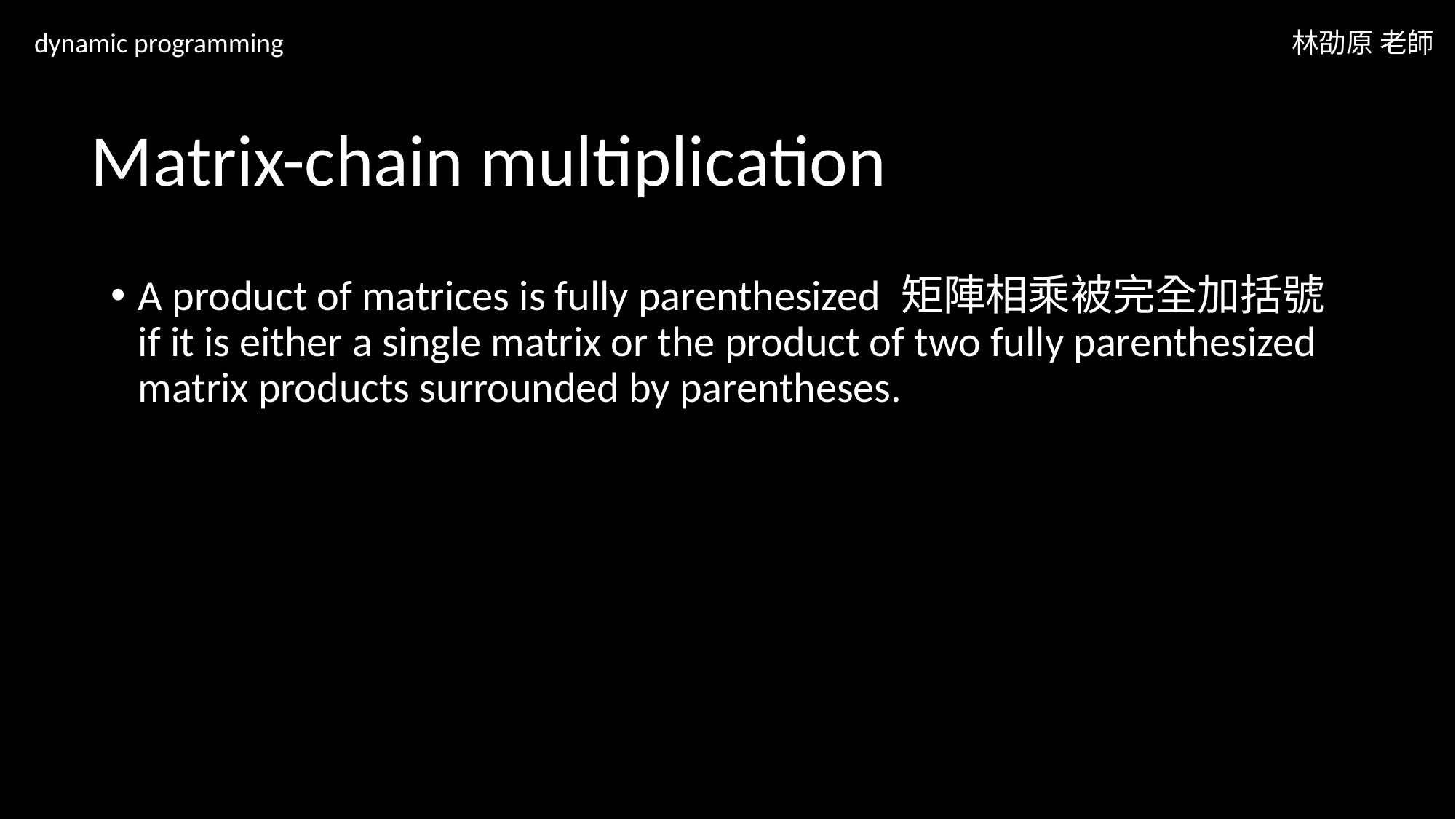

dynamic programming
林劭原 老師
# Matrix-chain multiplication
A product of matrices is fully parenthesized 矩陣相乘被完全加括號
if it is either a single matrix or the product of two fully parenthesized matrix products surrounded by parentheses.